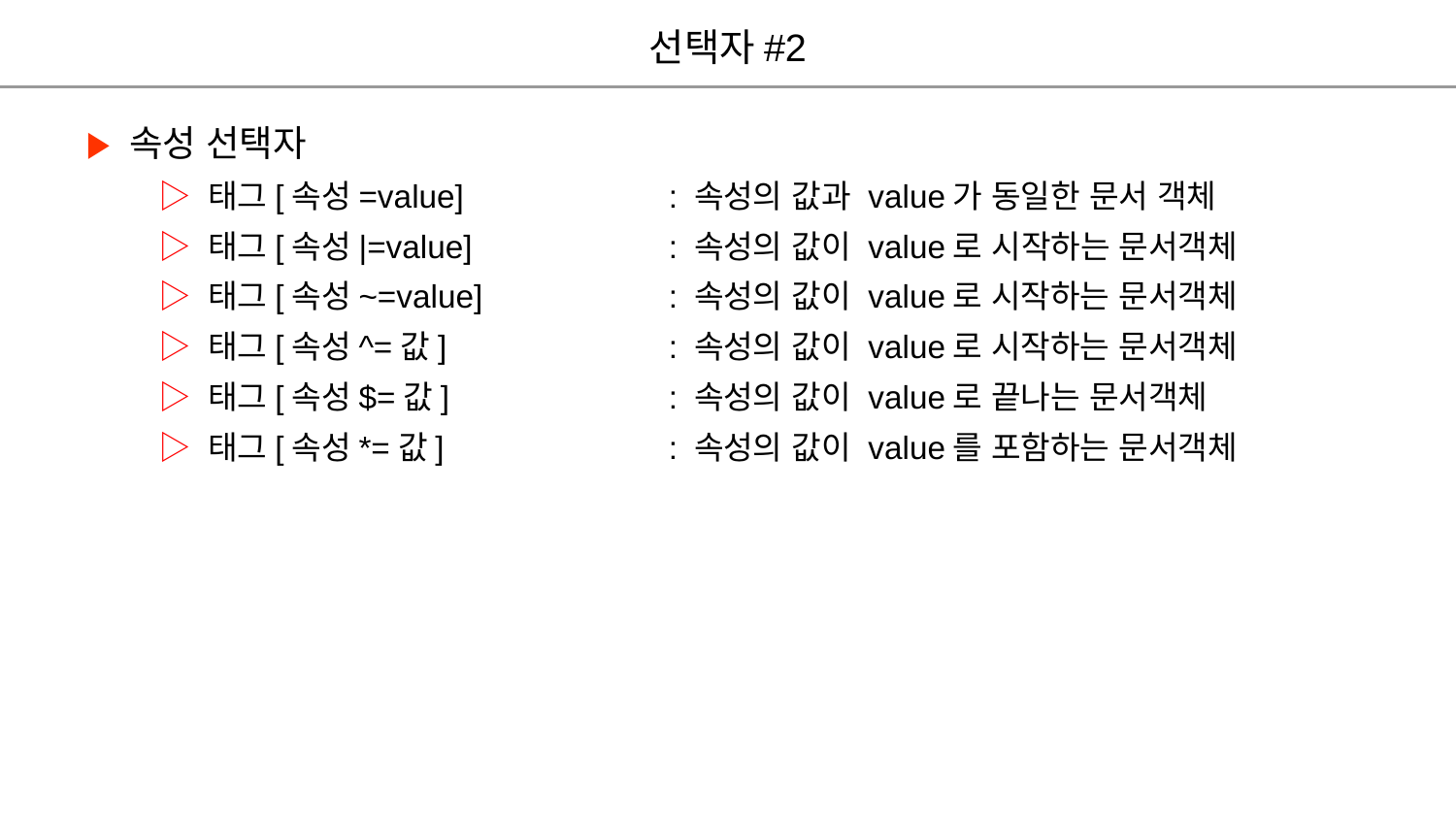

선택자#2
▶ 속성 선택자
▷ 태그[속성=value]		: 속성의 값과 value가 동일한 문서 객체
▷ 태그[속성|=value]		: 속성의 값이 value로 시작하는 문서객체
▷ 태그[속성~=value]		: 속성의 값이 value로 시작하는 문서객체
▷ 태그[속성^=값]		: 속성의 값이 value로 시작하는 문서객체
▷ 태그[속성$=값]		: 속성의 값이 value로 끝나는 문서객체
▷ 태그[속성*=값]		: 속성의 값이 value를 포함하는 문서객체